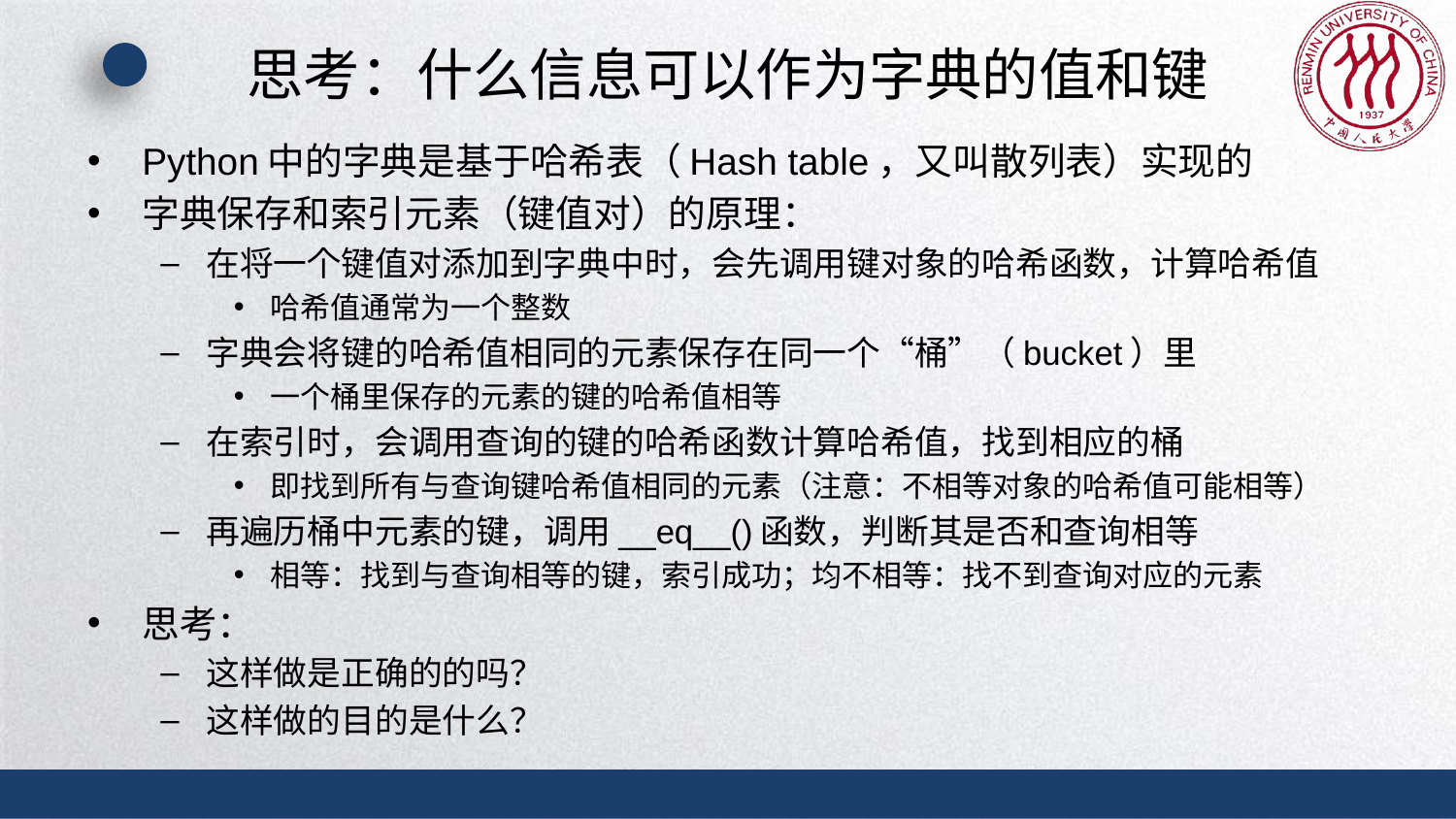

# 思考：什么信息可以作为字典的值和键
Python中的字典是基于哈希表（Hash table，又叫散列表）实现的
字典保存和索引元素（键值对）的原理：
在将一个键值对添加到字典中时，会先调用键对象的哈希函数，计算哈希值
哈希值通常为一个整数
字典会将键的哈希值相同的元素保存在同一个“桶”（bucket）里
一个桶里保存的元素的键的哈希值相等
在索引时，会调用查询的键的哈希函数计算哈希值，找到相应的桶
即找到所有与查询键哈希值相同的元素（注意：不相等对象的哈希值可能相等）
再遍历桶中元素的键，调用__eq__()函数，判断其是否和查询相等
相等：找到与查询相等的键，索引成功；均不相等：找不到查询对应的元素
思考：
这样做是正确的的吗？
这样做的目的是什么？